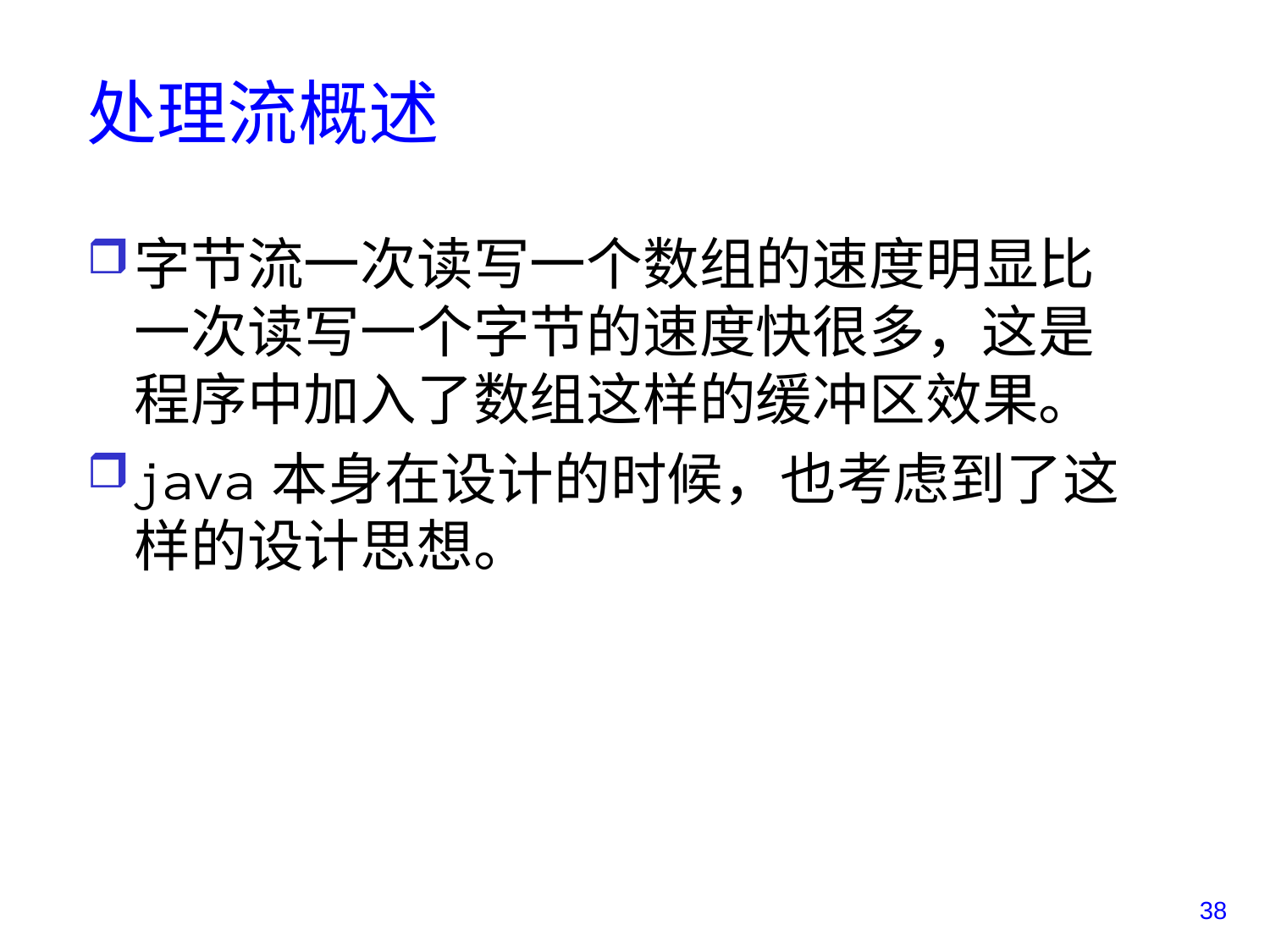

# 处理流概述
字节流一次读写一个数组的速度明显比一次读写一个字节的速度快很多，这是程序中加入了数组这样的缓冲区效果。
java本身在设计的时候，也考虑到了这样的设计思想。
38